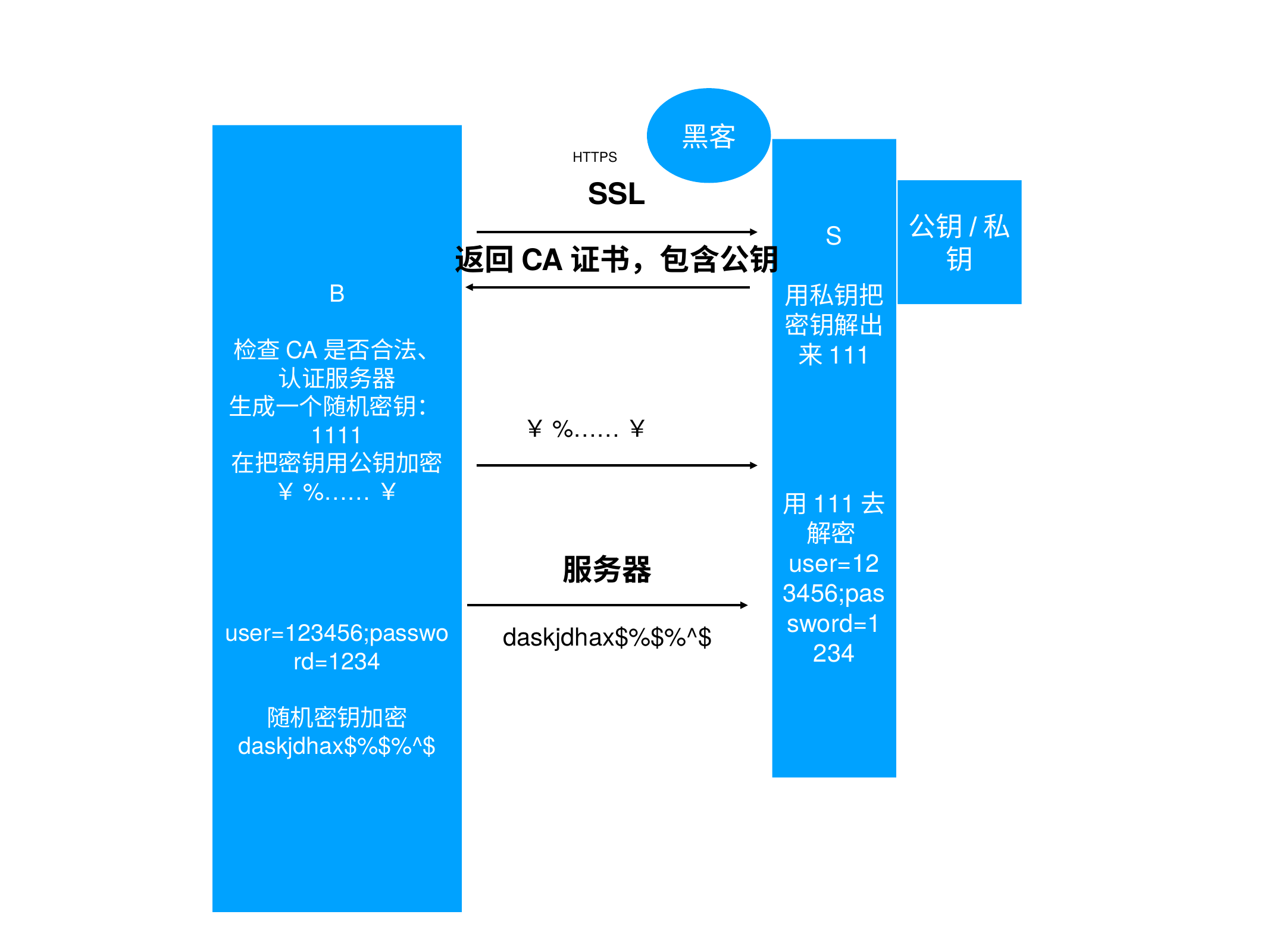

黑客
B

检查CA是否合法、认证服务器
生成一个随机密钥：1111
在把密钥用公钥加密
￥%……￥

user=123456;password=1234

随机密钥加密
daskjdhax$%$%^$
S

用私钥把密钥解出来111

用111去解密user=123456;password=1234

HTTPS
SSL
公钥/私钥

返回CA证书，包含公钥

￥%……￥
daskjdhax$%$%^$
daskjdhax$%$%^$

服务器

daskjdhax$%$%^$